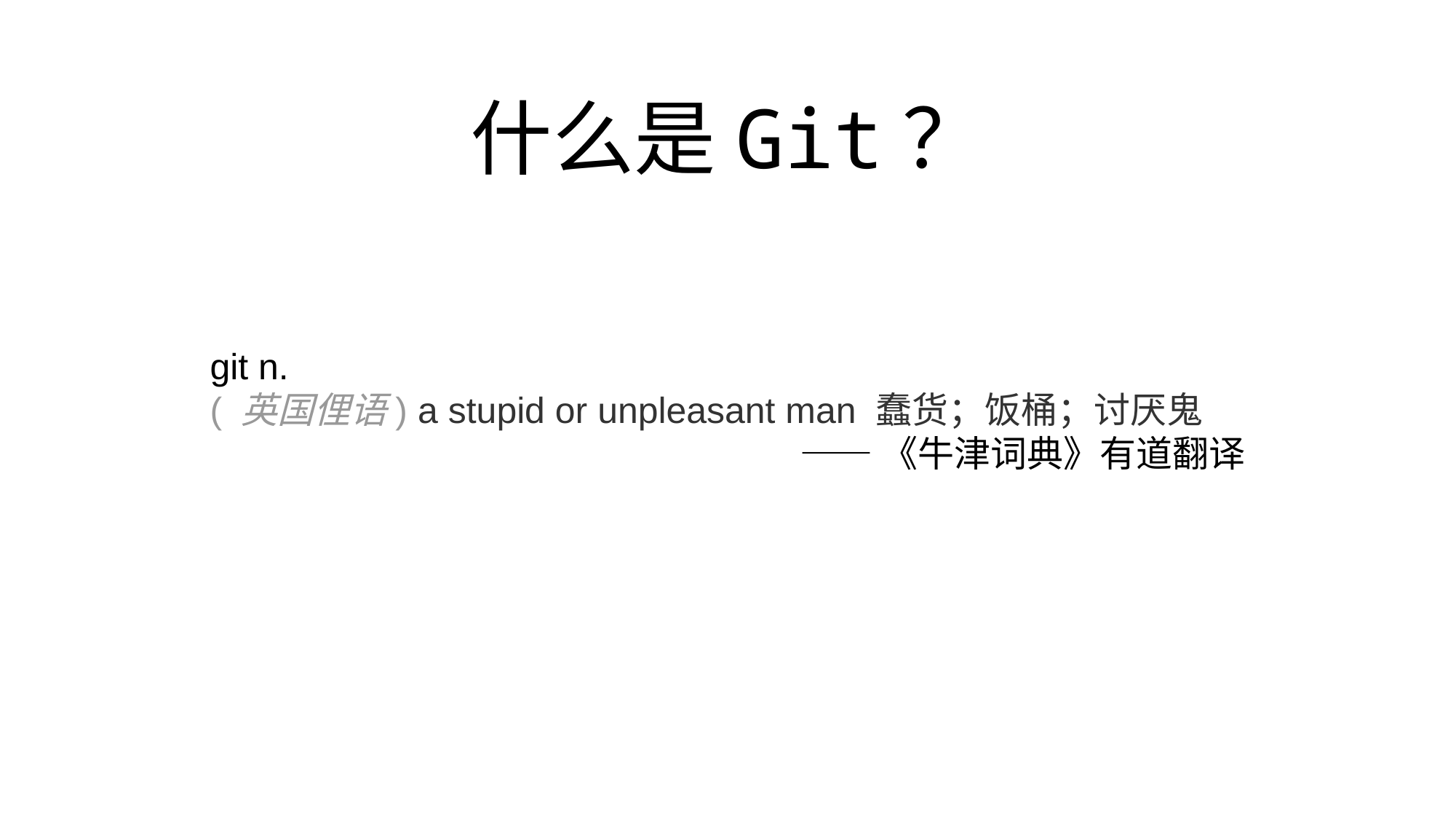

什么是Git？
git n.
( 英国俚语) a stupid or unpleasant man 蠢货；饭桶；讨厌鬼
——《牛津词典》有道翻译